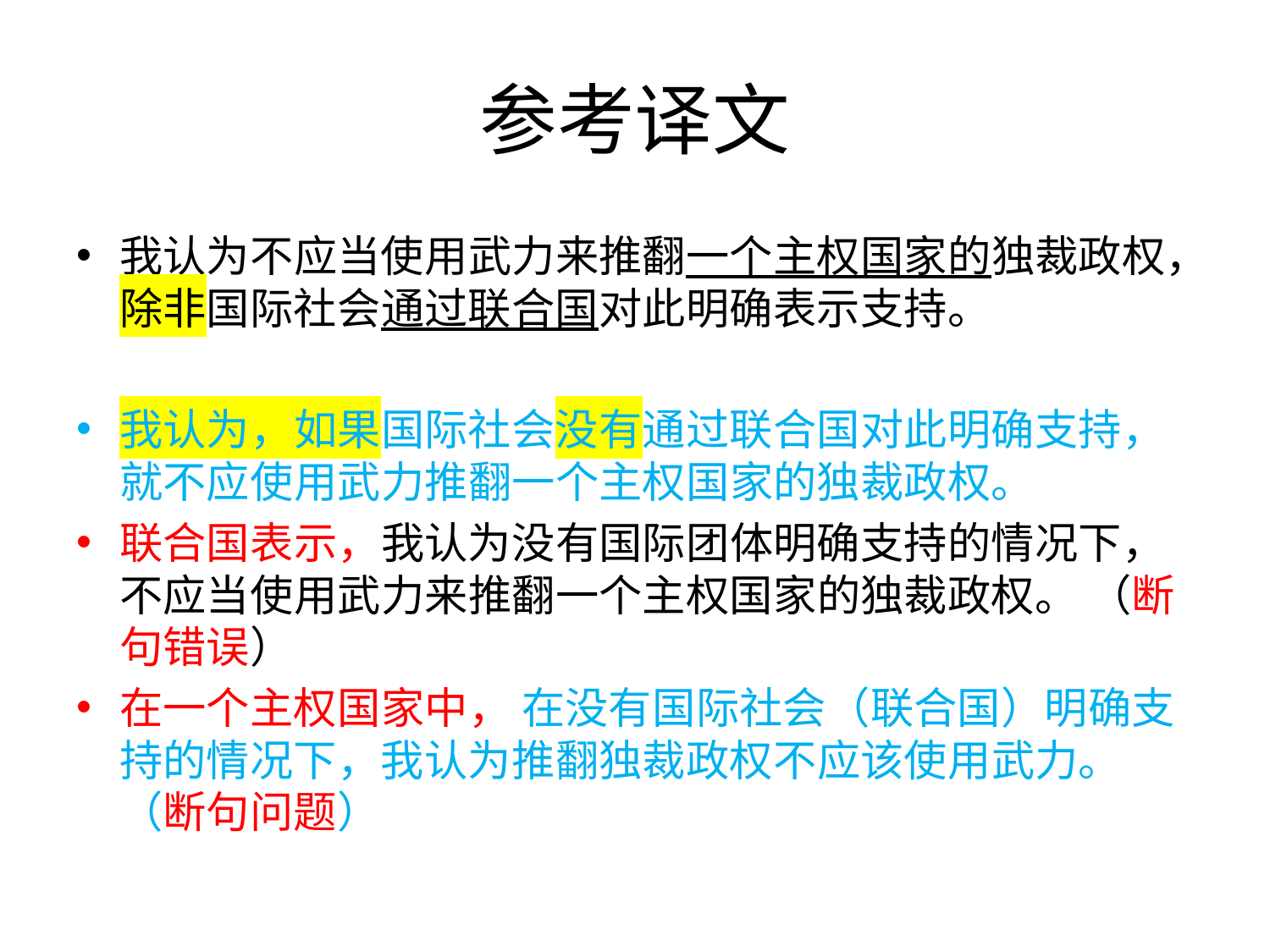

# 参考译文
我认为不应当使用武力来推翻一个主权国家的独裁政权，除非国际社会通过联合国对此明确表示支持。

我认为，如果国际社会没有通过联合国对此明确支持，就不应使用武力推翻一个主权国家的独裁政权。
联合国表示，我认为没有国际团体明确支持的情况下， 不应当使用武力来推翻一个主权国家的独裁政权。 （断句错误）
在一个主权国家中， 在没有国际社会（联合国）明确支持的情况下，我认为推翻独裁政权不应该使用武力。 （断句问题）